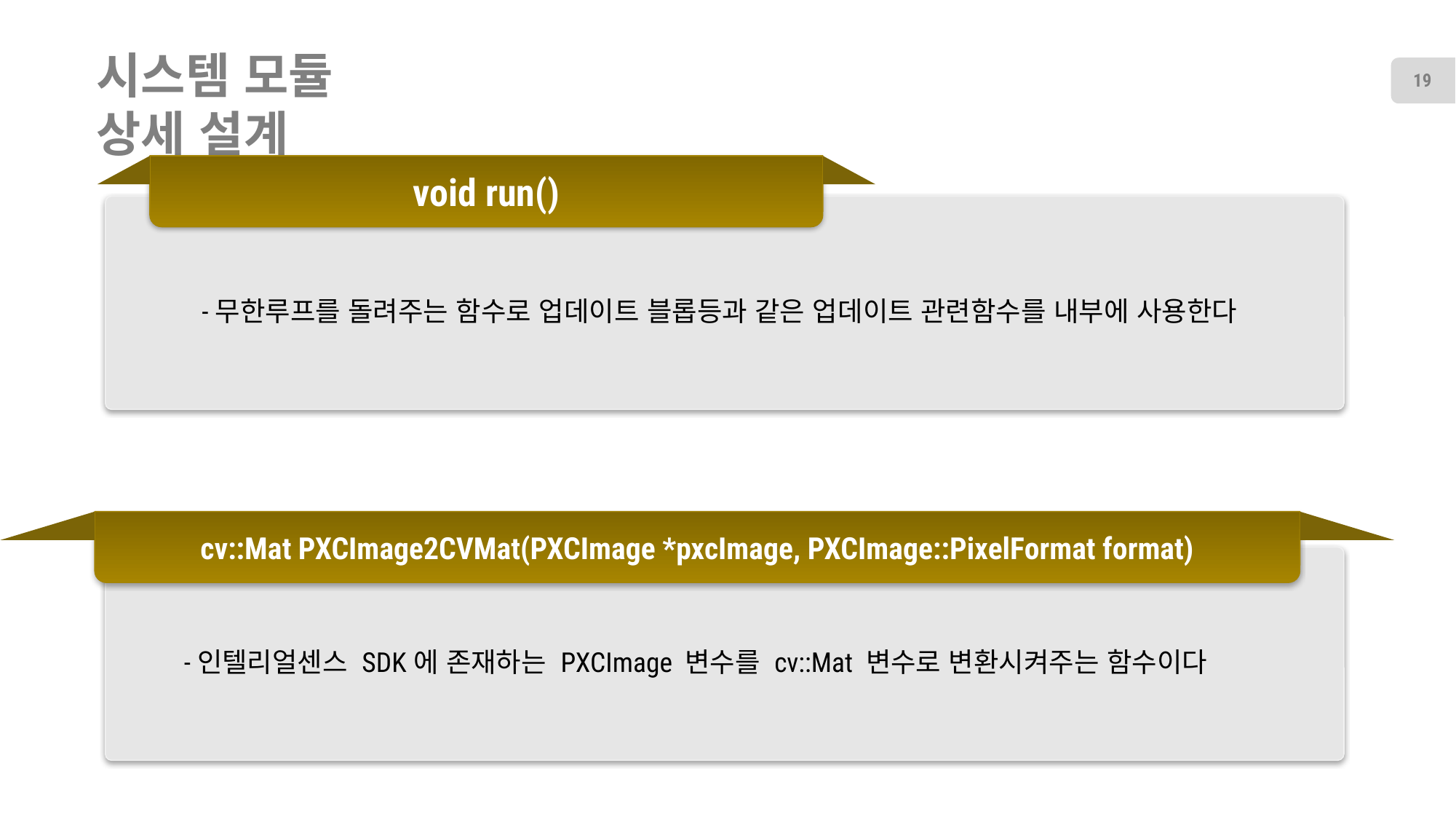

19
# 시스템 모듈 상세 설계

void run()

-무한루프를 돌려주는 함수로 업데이트 블롭등과 같은 업데이트 관련함수를 내부에 사용한다

cv::Mat PXCImage2CVMat(PXCImage *pxcImage, PXCImage::PixelFormat format)

-인텔리얼센스 SDK에 존재하는 PXCImage 변수를 cv::Mat 변수로 변환시켜주는 함수이다